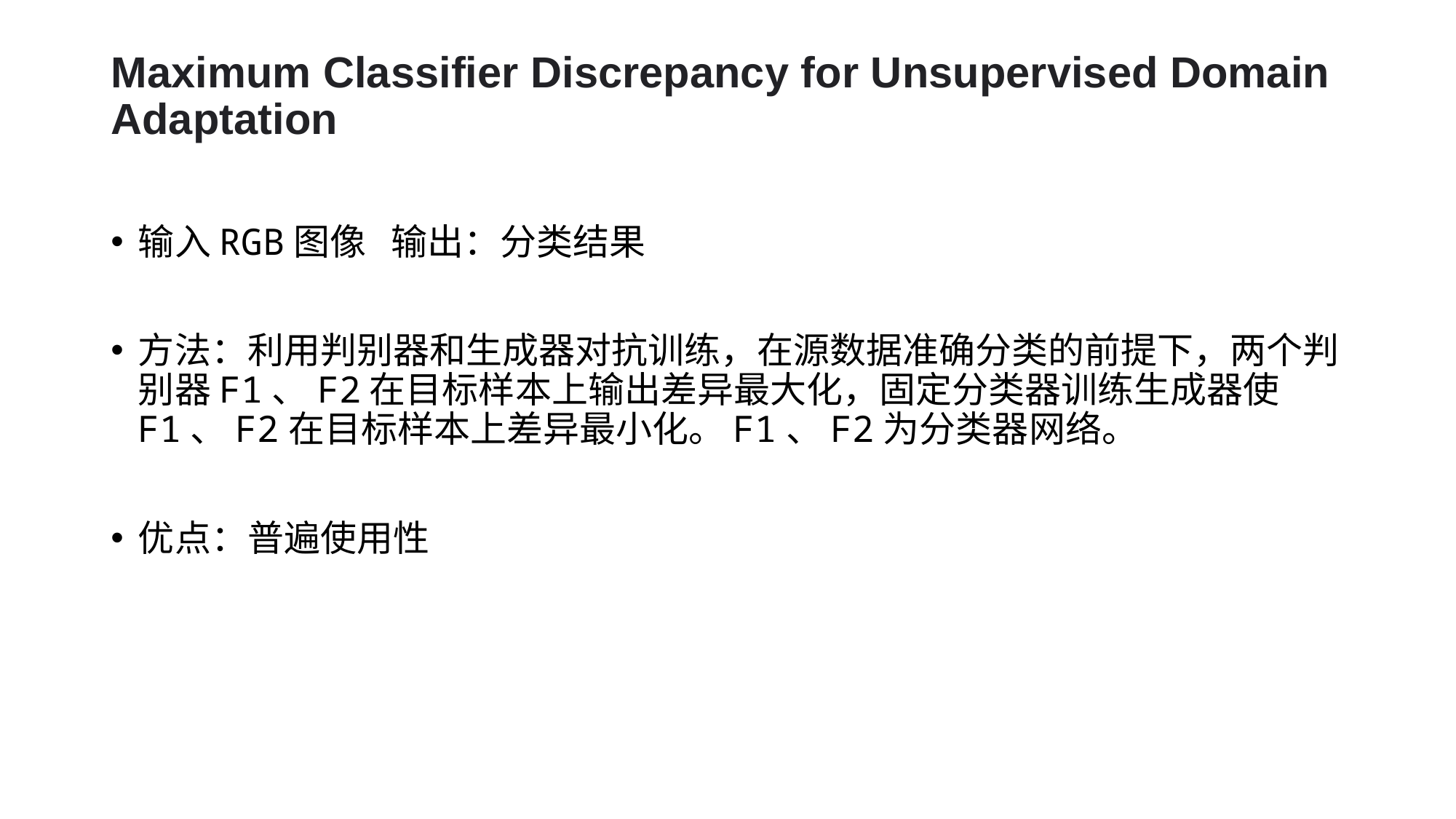

# Maximum Classifier Discrepancy for Unsupervised Domain Adaptation
输入RGB图像   输出：分类结果

方法：利用判别器和生成器对抗训练，在源数据准确分类的前提下，两个判别器F1、F2在目标样本上输出差异最大化，固定分类器训练生成器使F1、F2在目标样本上差异最小化。F1、F2为分类器网络。

优点：普遍使用性